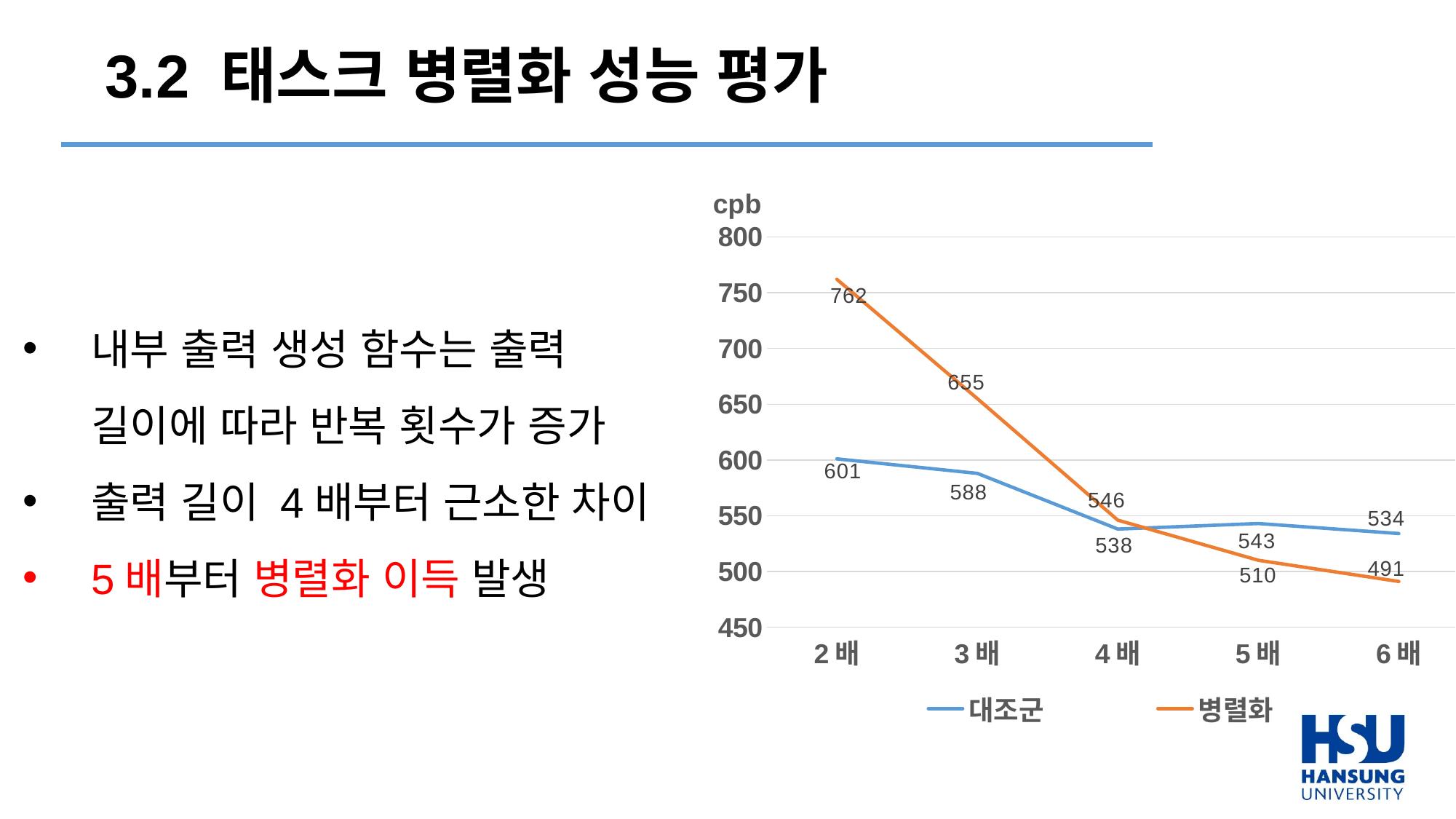

3.2 태스크 병렬화 성능 평가
cpb

### Chart

| Category | 대조군 | 병렬화 |
|---|---|---|
| 2배 | 601.0 | 762.0 |
| 3배 | 588.0 | 655.0 |
| 4배 | 538.0 | 546.0 |
| 5배 | 543.0 | 510.0 |
| 6배 | 534.0 | 491.0 |
내부 출력 생성 함수는 출력   길이에 따라 반복 횟수가 증가
출력 길이 4배부터 근소한 차이
5배부터 병렬화 이득 발생